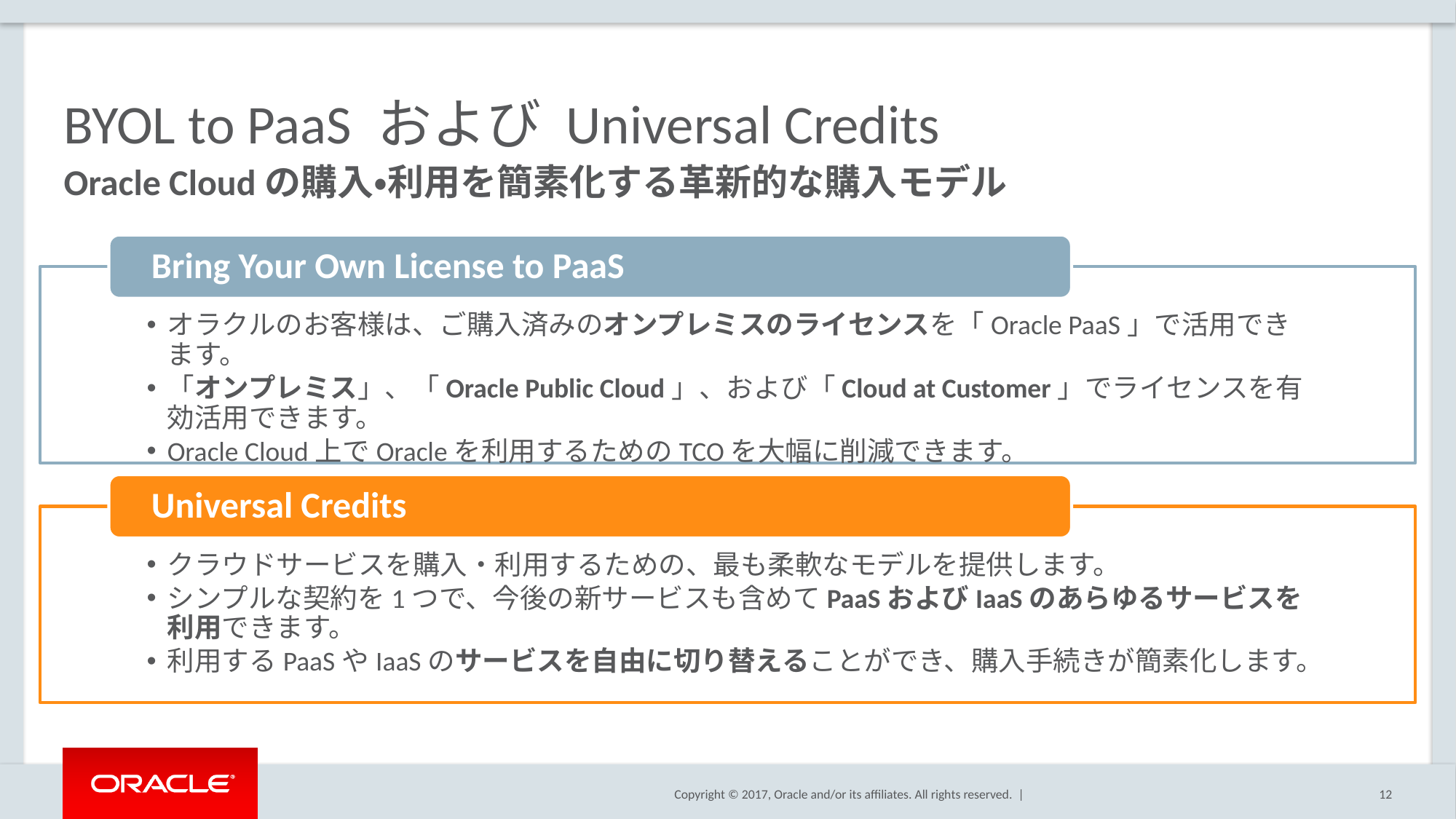

# BYOL to PaaS および Universal Credits
Oracle Cloudの購入・利用を簡素化する革新的な購入モデル
オラクルのお客様は、ご購入済みのオンプレミスのライセンスを「Oracle PaaS」で活用できます。
「オンプレミス」、「Oracle Public Cloud」、および「Cloud at Customer」でライセンスを有効活用できます。
Oracle Cloud上でOracleを利用するためのTCOを大幅に削減できます。
Bring Your Own License to PaaS
クラウドサービスを購入・利用するための、最も柔軟なモデルを提供します。
シンプルな契約を1つで、今後の新サービスも含めてPaaSおよびIaaSのあらゆるサービスを利用できます。
利用するPaaSやIaaSのサービスを自由に切り替えることができ、購入手続きが簡素化します。
Universal Credits
12